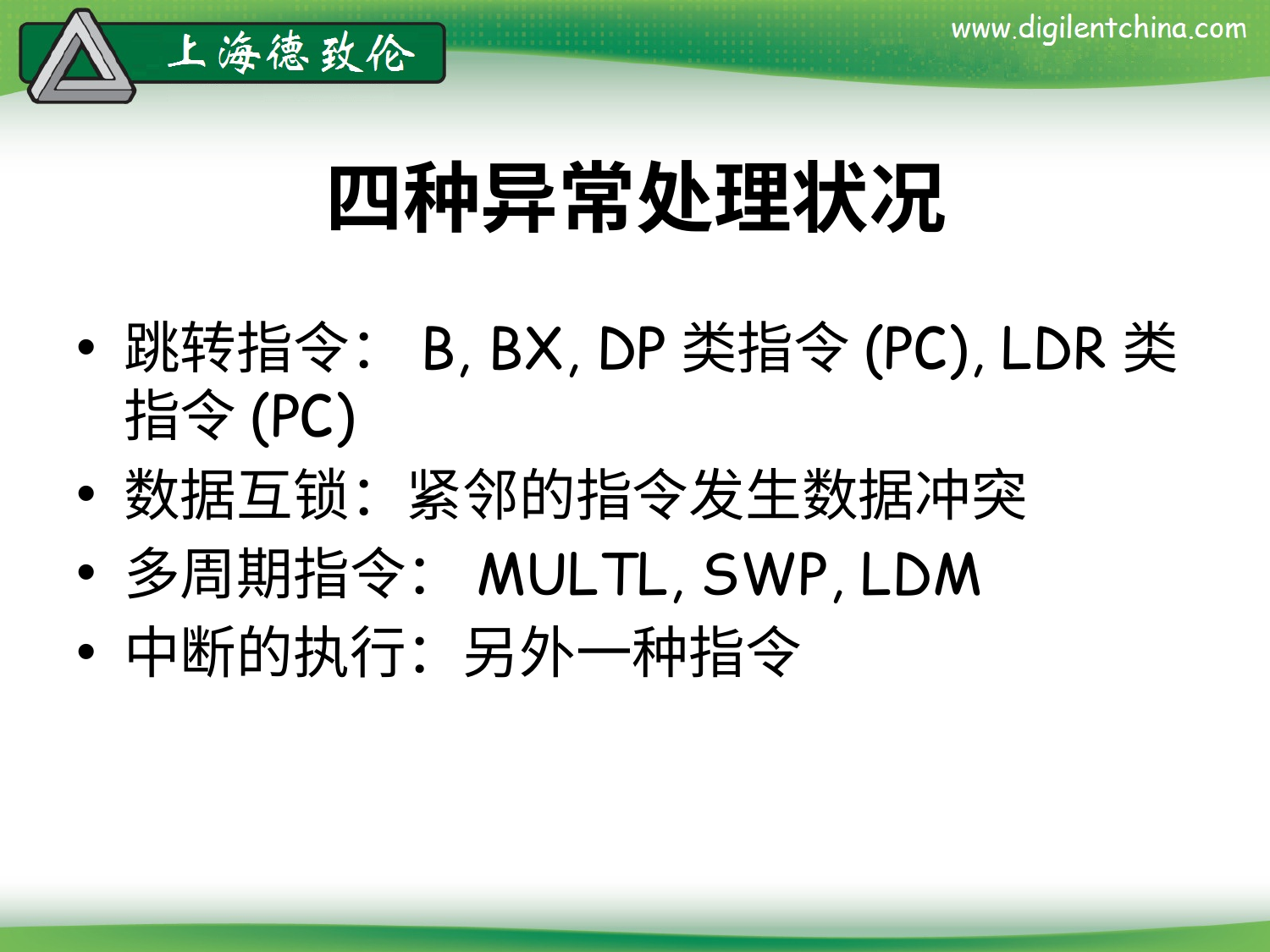

# 四种异常处理状况
跳转指令：B, BX, DP类指令(PC), LDR类指令(PC)
数据互锁：紧邻的指令发生数据冲突
多周期指令：MULTL, SWP, LDM
中断的执行：另外一种指令